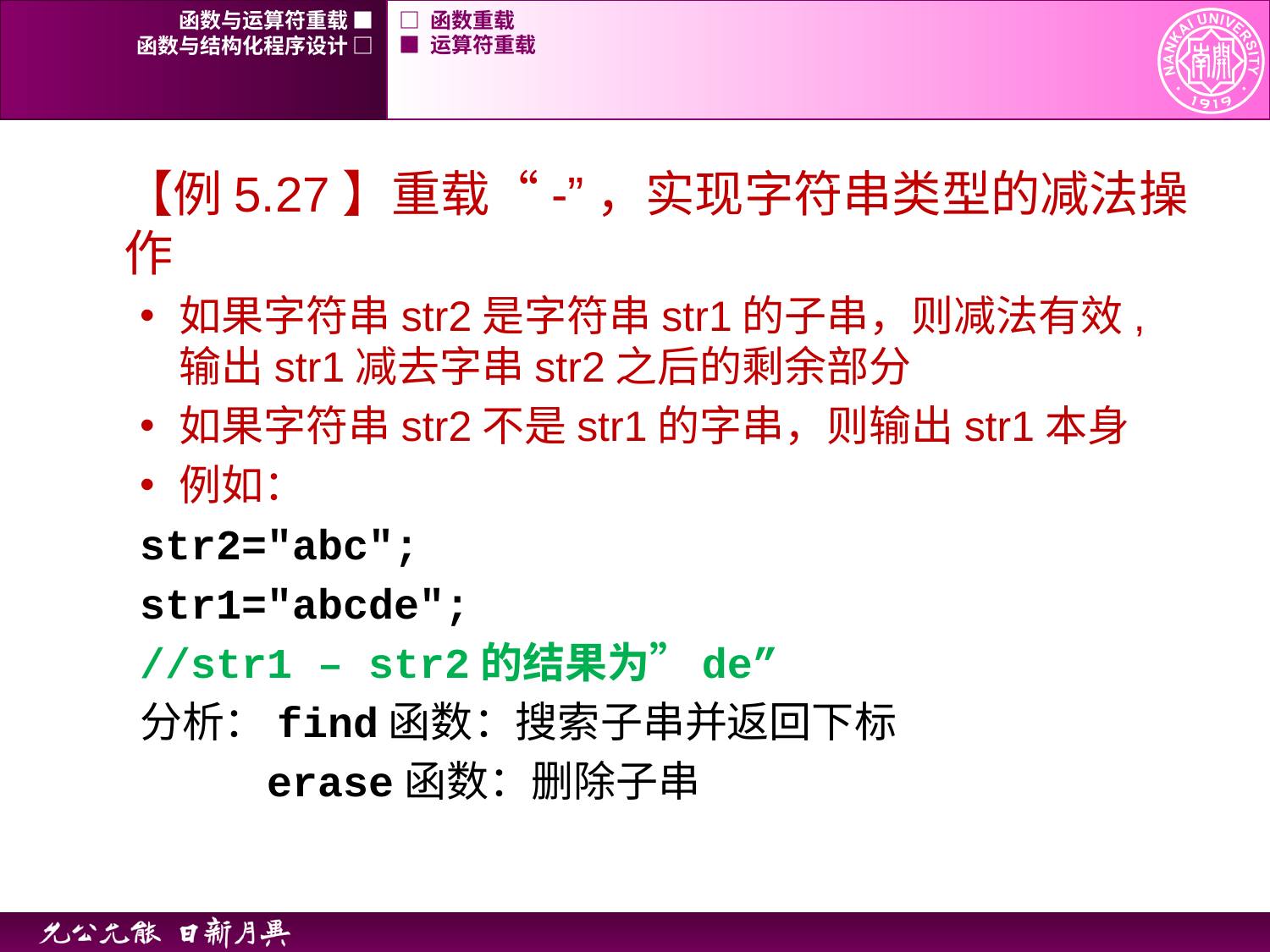

函数与运算符重载 ■
□ 函数重载
函数与结构化程序设计 □
■ 运算符重载

【例5.27】重载“-”，实现字符串类型的减法操作
如果字符串str2是字符串str1的子串，则减法有效,输出str1减去字串str2之后的剩余部分
如果字符串str2不是str1的字串，则输出str1本身
例如：
str2="abc";
str1="abcde";
//str1 – str2的结果为”de”
分析：find函数：搜索子串并返回下标
     erase函数：删除子串